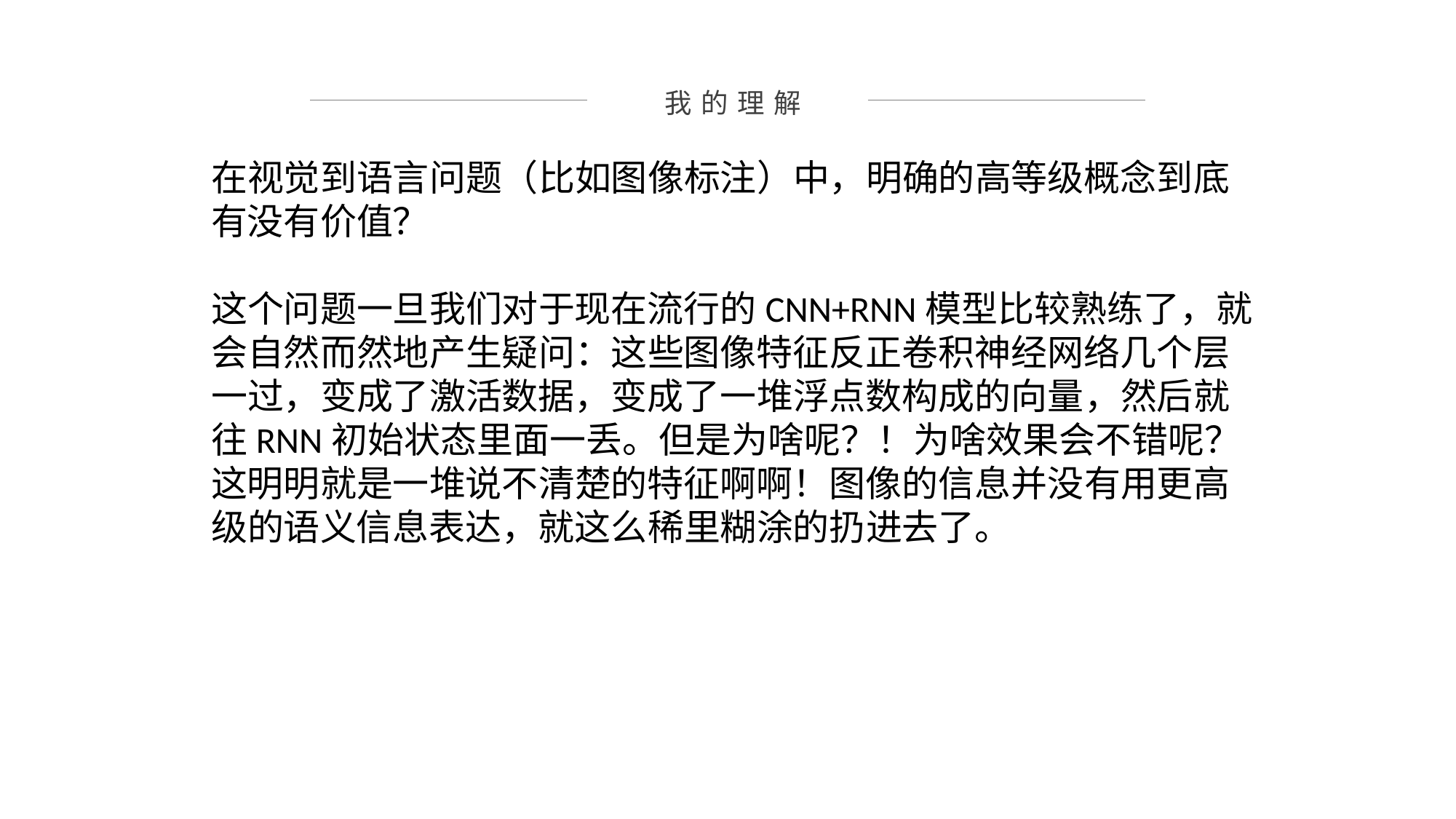

我的理解
在视觉到语言问题（比如图像标注）中，明确的高等级概念到底有没有价值？

这个问题一旦我们对于现在流行的CNN+RNN模型比较熟练了，就会自然而然地产生疑问：这些图像特征反正卷积神经网络几个层一过，变成了激活数据，变成了一堆浮点数构成的向量，然后就往RNN初始状态里面一丢。但是为啥呢？！为啥效果会不错呢？这明明就是一堆说不清楚的特征啊啊！图像的信息并没有用更高级的语义信息表达，就这么稀里糊涂的扔进去了。